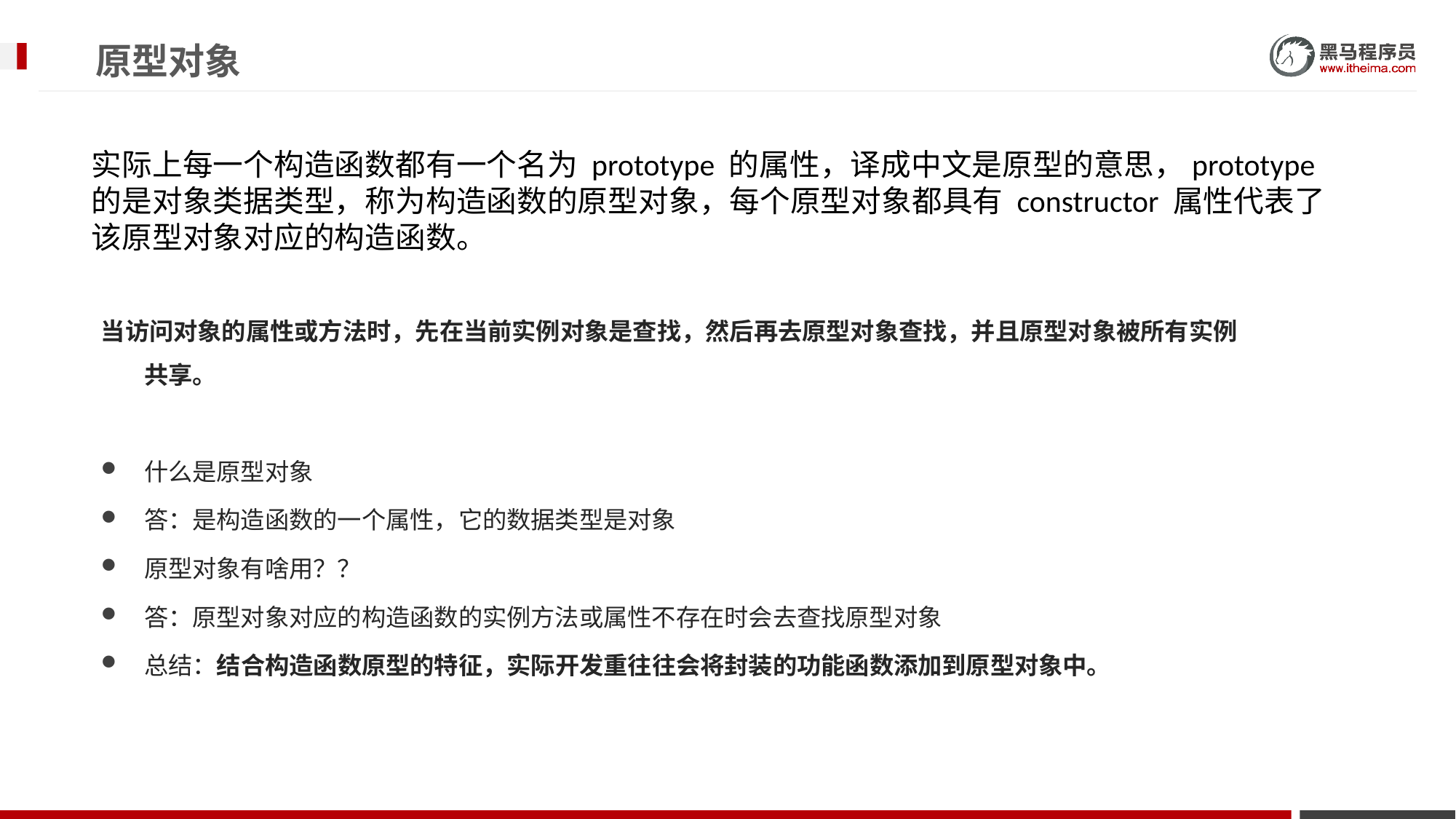

# 原型对象
实际上每一个构造函数都有一个名为 prototype 的属性，译成中文是原型的意思，prototype 的是对象类据类型，称为构造函数的原型对象，每个原型对象都具有 constructor 属性代表了该原型对象对应的构造函数。
当访问对象的属性或方法时，先在当前实例对象是查找，然后再去原型对象查找，并且原型对象被所有实例共享。

什么是原型对象
答：是构造函数的一个属性，它的数据类型是对象
原型对象有啥用？？
答：原型对象对应的构造函数的实例方法或属性不存在时会去查找原型对象
总结：结合构造函数原型的特征，实际开发重往往会将封装的功能函数添加到原型对象中。